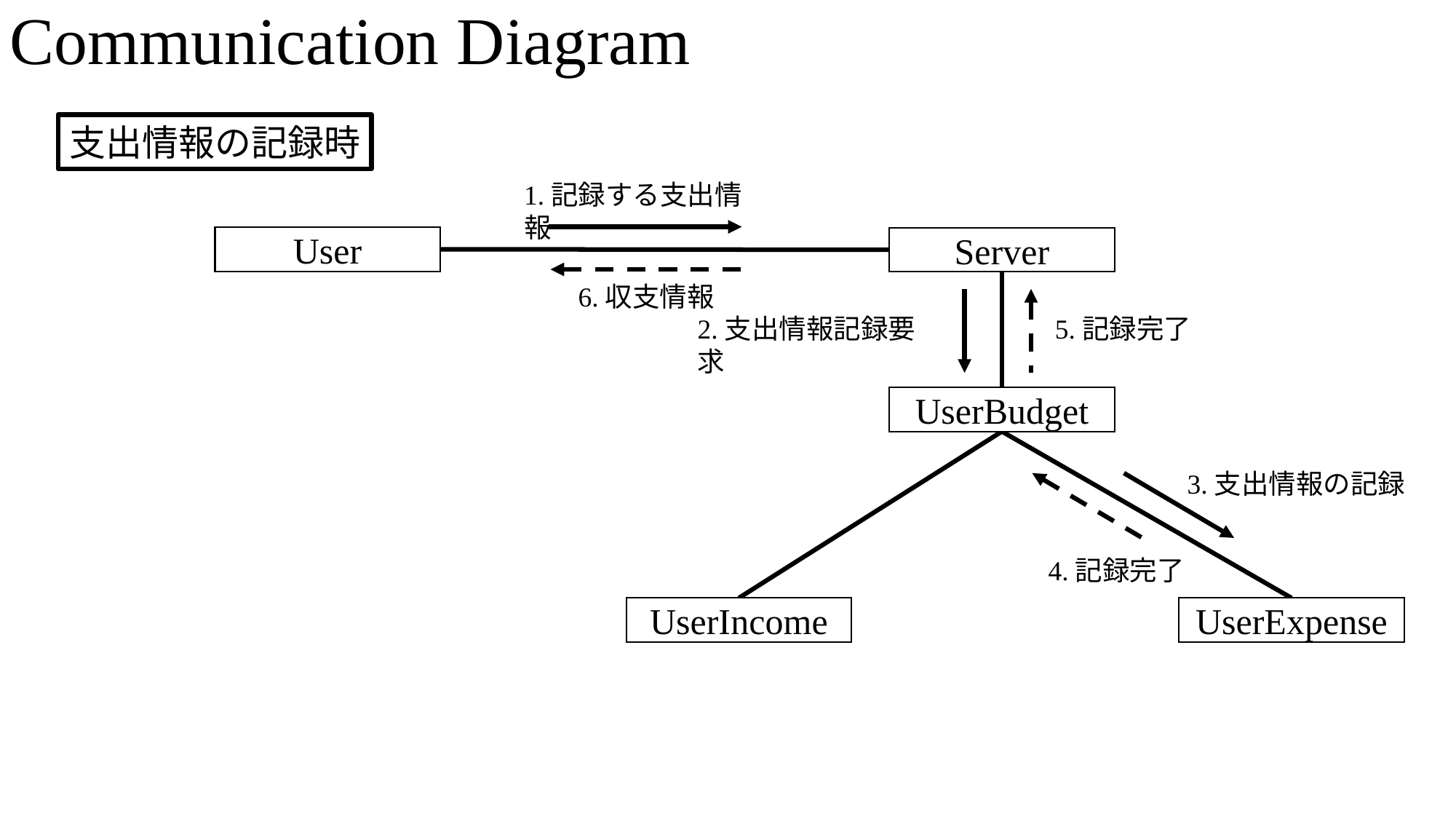

# Communication Diagram
支出情報の記録時
1.記録する支出情報
User
Server
6.収支情報
2.支出情報記録要求
5.記録完了
UserBudget
3.支出情報の記録
4.記録完了
UserIncome
UserExpense